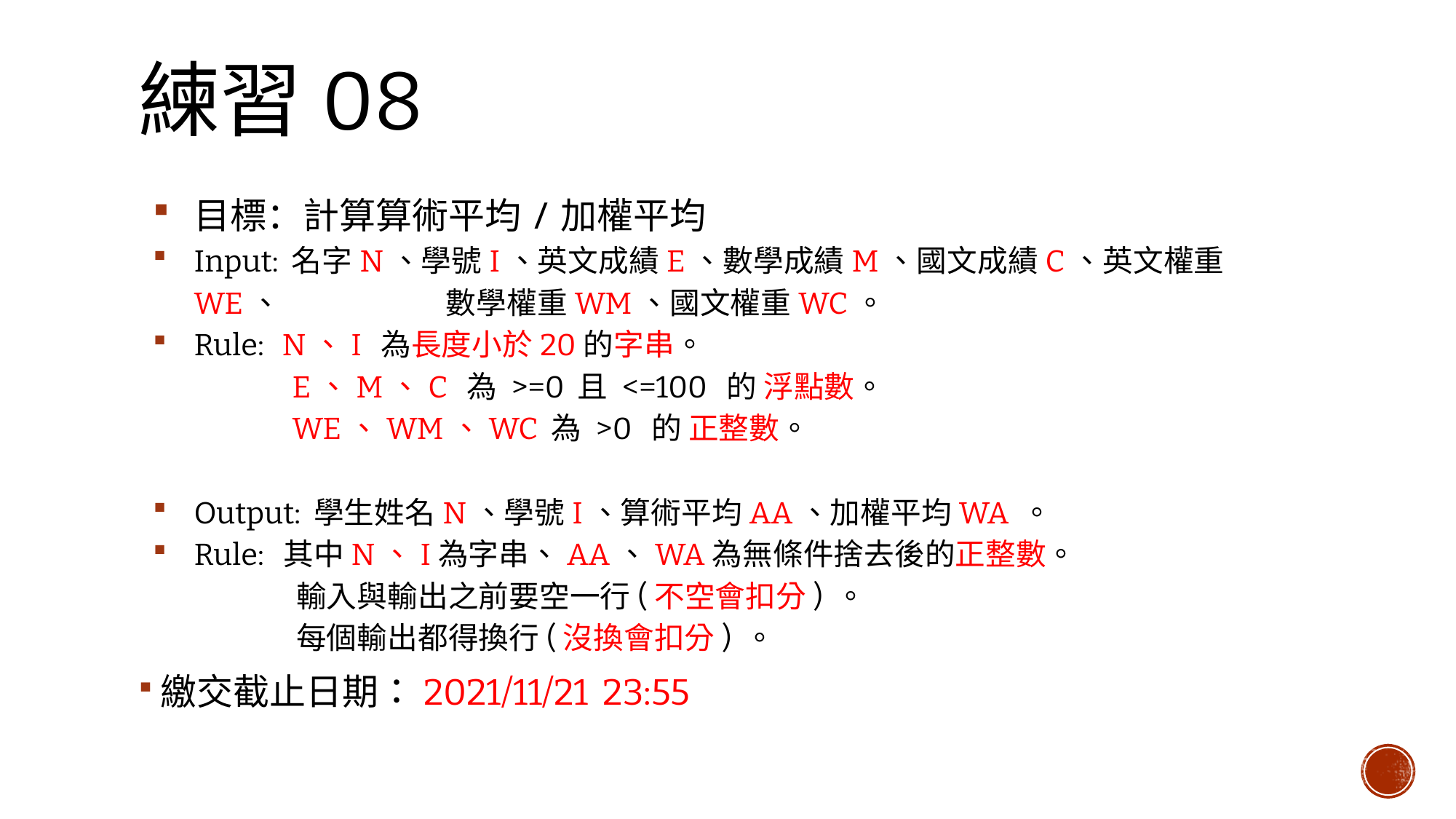

# 練習08
目標：計算算術平均/加權平均
Input: 名字N、學號I、英文成績E、數學成績M、國文成績C、英文權重WE、                	     數學權重WM、國文權重WC。
Rule:   N、I  為長度小於20的字串。
      	     E、M、C  為 >=0 且 <=100  的 浮點數。
      	     WE、WM、WC 為 >0  的 正整數。

Output: 學生姓名N、學號I、算術平均AA、加權平均WA 。
Rule:  其中N、I為字串、AA、WA為無條件捨去後的正整數。
	    輸入與輸出之前要空一行(不空會扣分) 。
	    每個輸出都得換行(沒換會扣分) 。
繳交截止日期：2021/11/21  23:55